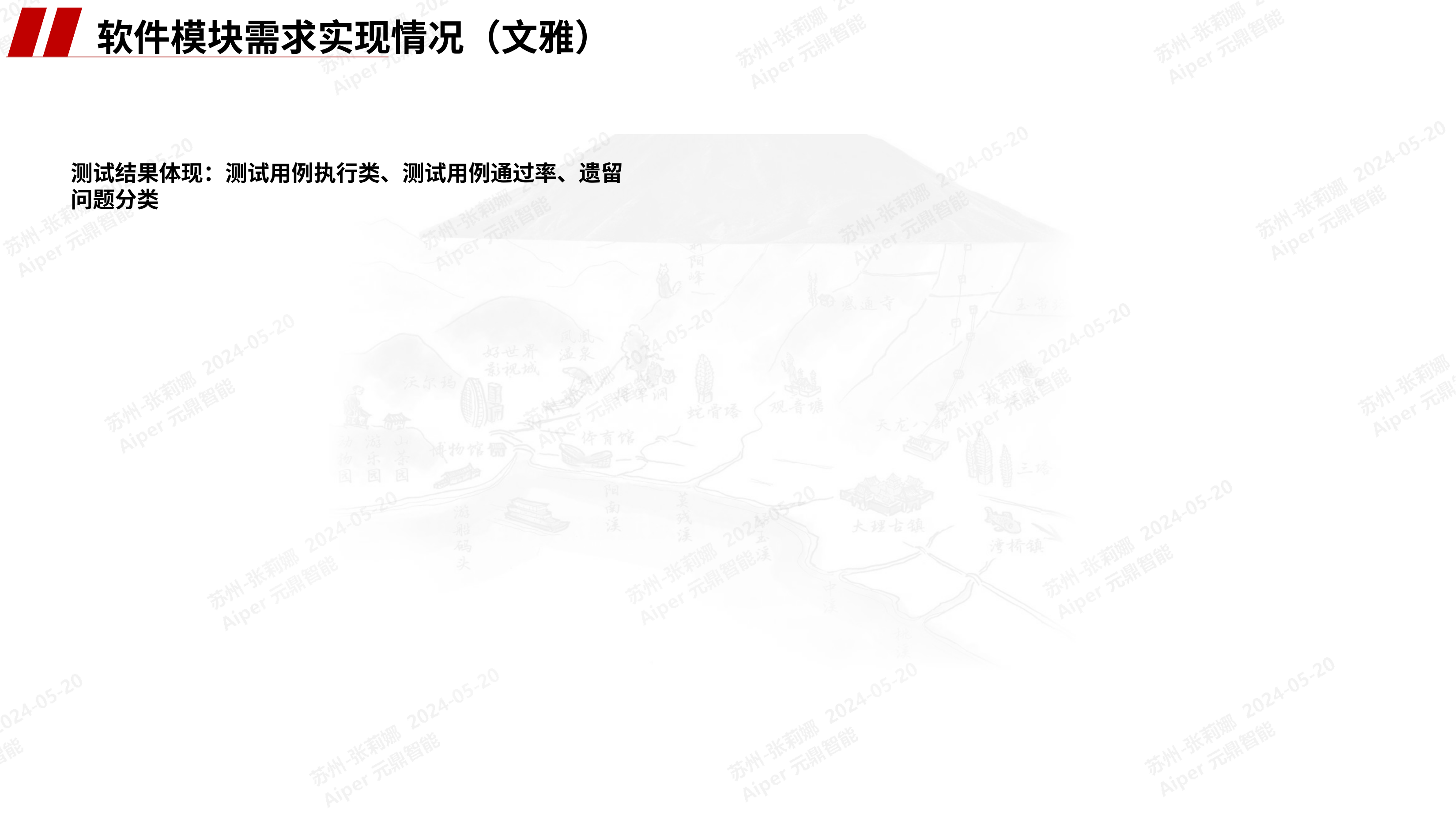

软件模块需求实现情况（文雅）

测试结果体现：测试用例执行类、测试用例通过率、遗留问题分类